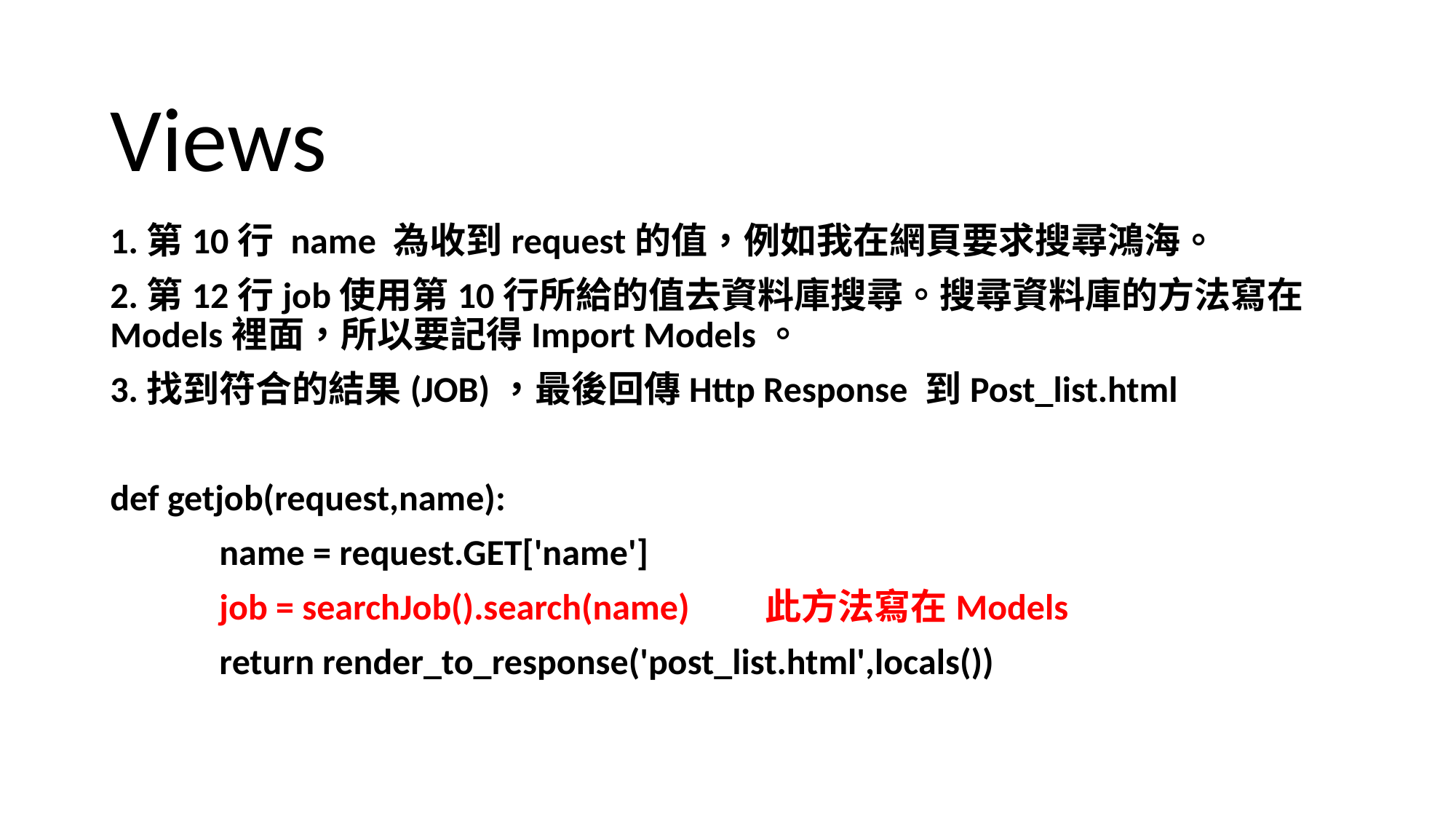

# Views
1.第10行 name 為收到request的值，例如我在網頁要求搜尋鴻海。
2.第12行job使用第10行所給的值去資料庫搜尋。搜尋資料庫的方法寫在Models裡面，所以要記得Import Models。
3.找到符合的結果(JOB)，最後回傳Http Response 到Post_list.html

def getjob(request,name):
	name = request.GET['name']
	job = searchJob().search(name)	此方法寫在Models
	return render_to_response('post_list.html',locals())